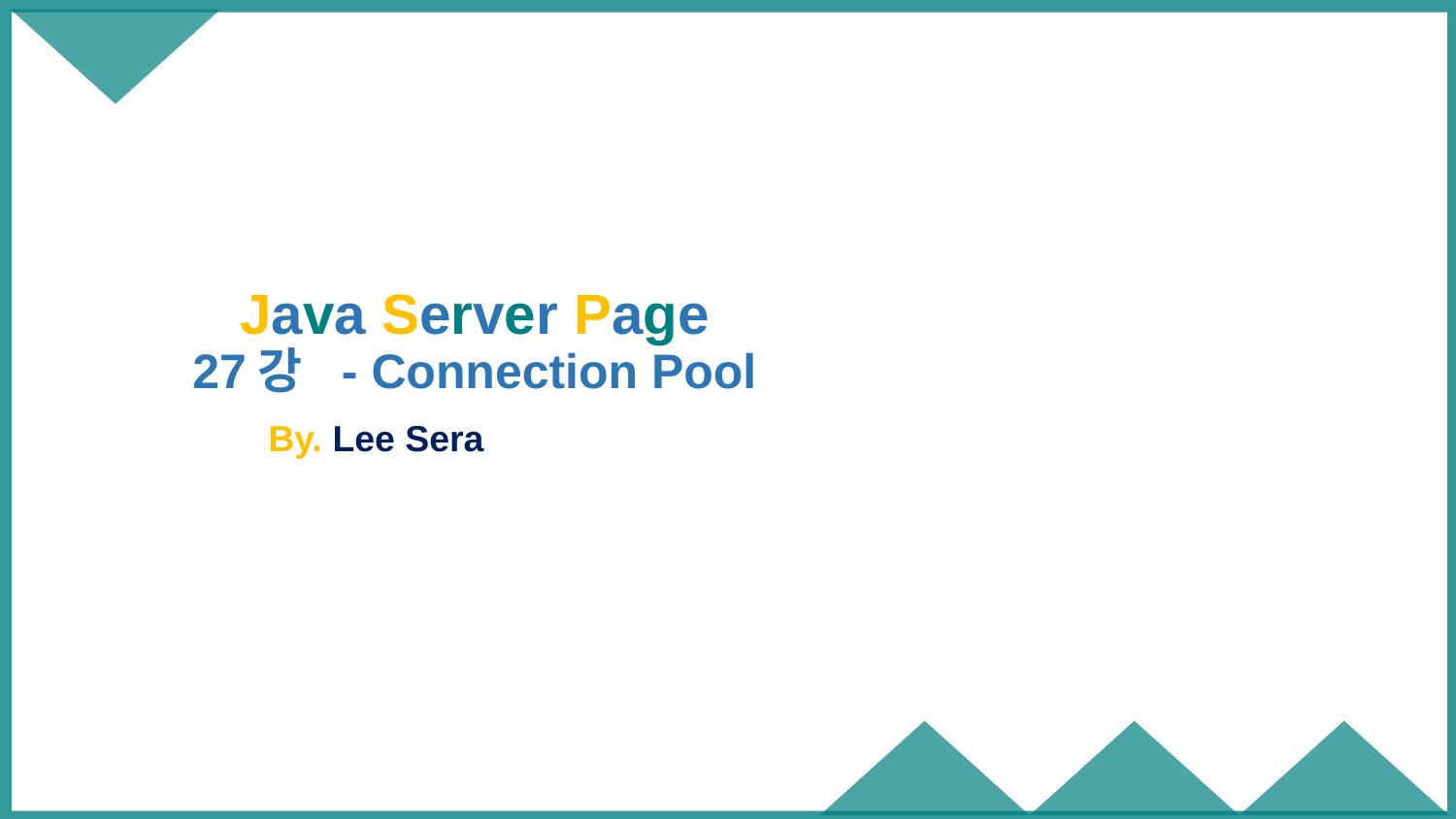

# Java Server Page 27강  - Connection Pool
By. Lee Sera